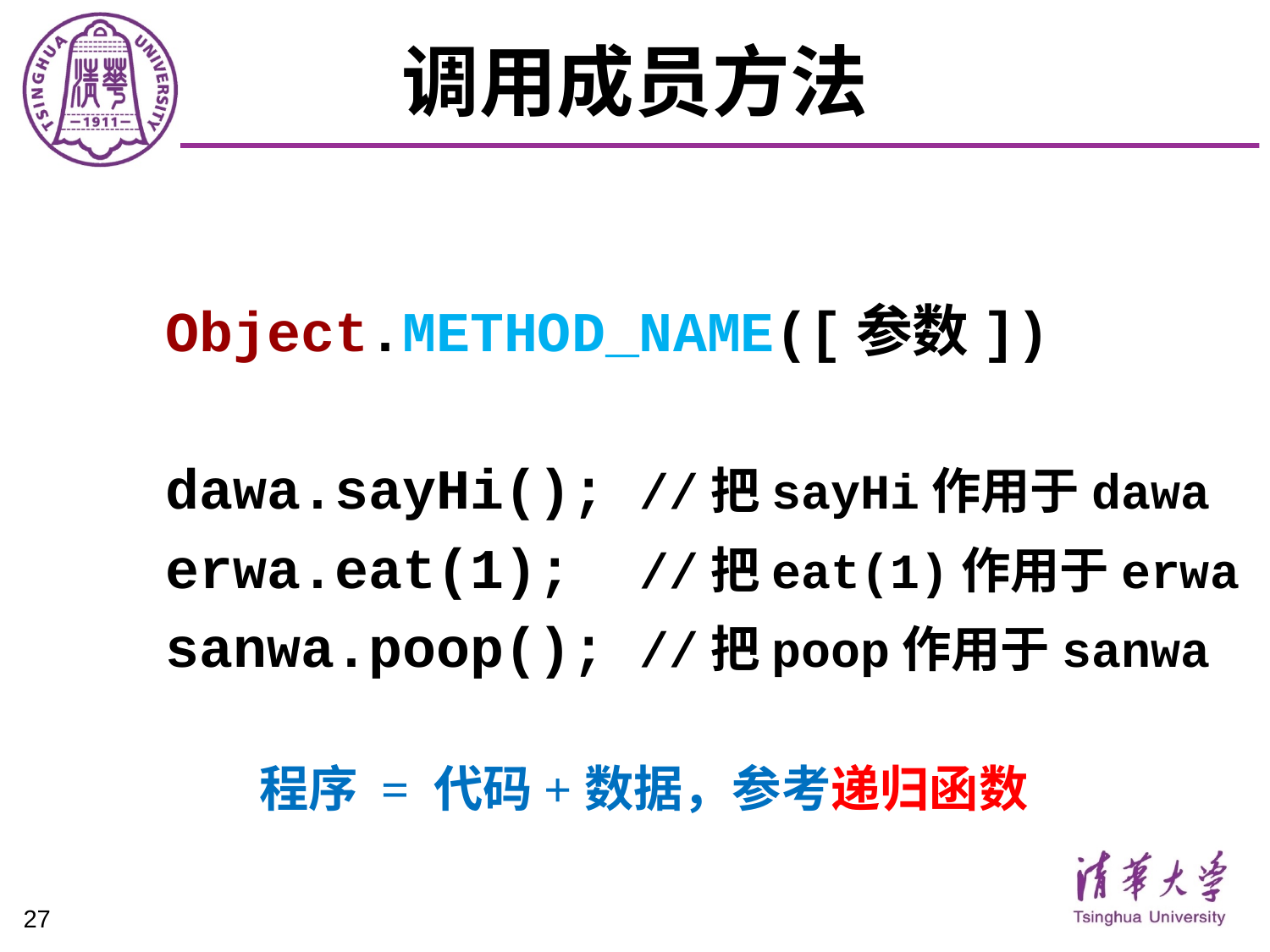

# 调用成员方法
Object.METHOD_NAME([参数])

dawa.sayHi(); //把sayHi作用于dawa
erwa.eat(1);  //把eat(1)作用于erwa
sanwa.poop(); //把poop作用于sanwa
程序 = 代码+数据，参考递归函数
27